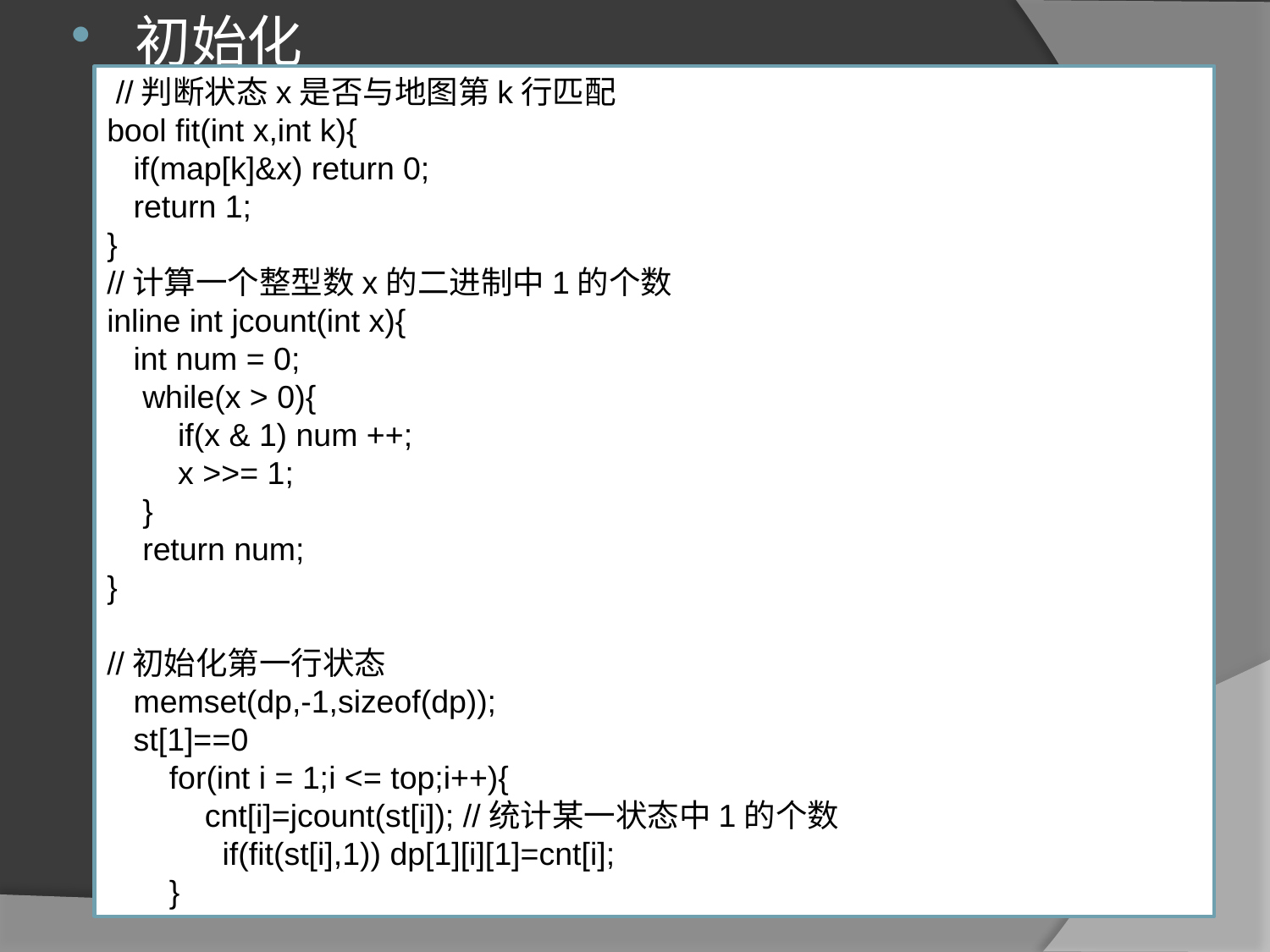

初始化
 //判断状态x是否与地图第k行匹配
bool fit(int x,int k){
   if(map[k]&x) return 0;
   return 1;
}
//计算一个整型数x的二进制中1的个数
inline int jcount(int x){
   int num = 0;
    while(x > 0){
        if(x & 1) num ++;
        x >>= 1;
    }
    return num;
}

//初始化第一行状态
   memset(dp,-1,sizeof(dp));
   st[1]==0
       for(int i = 1;i <= top;i++){
           cnt[i]=jcount(st[i]); //统计某一状态中1的个数
             if(fit(st[i],1)) dp[1][i][1]=cnt[i];
       }